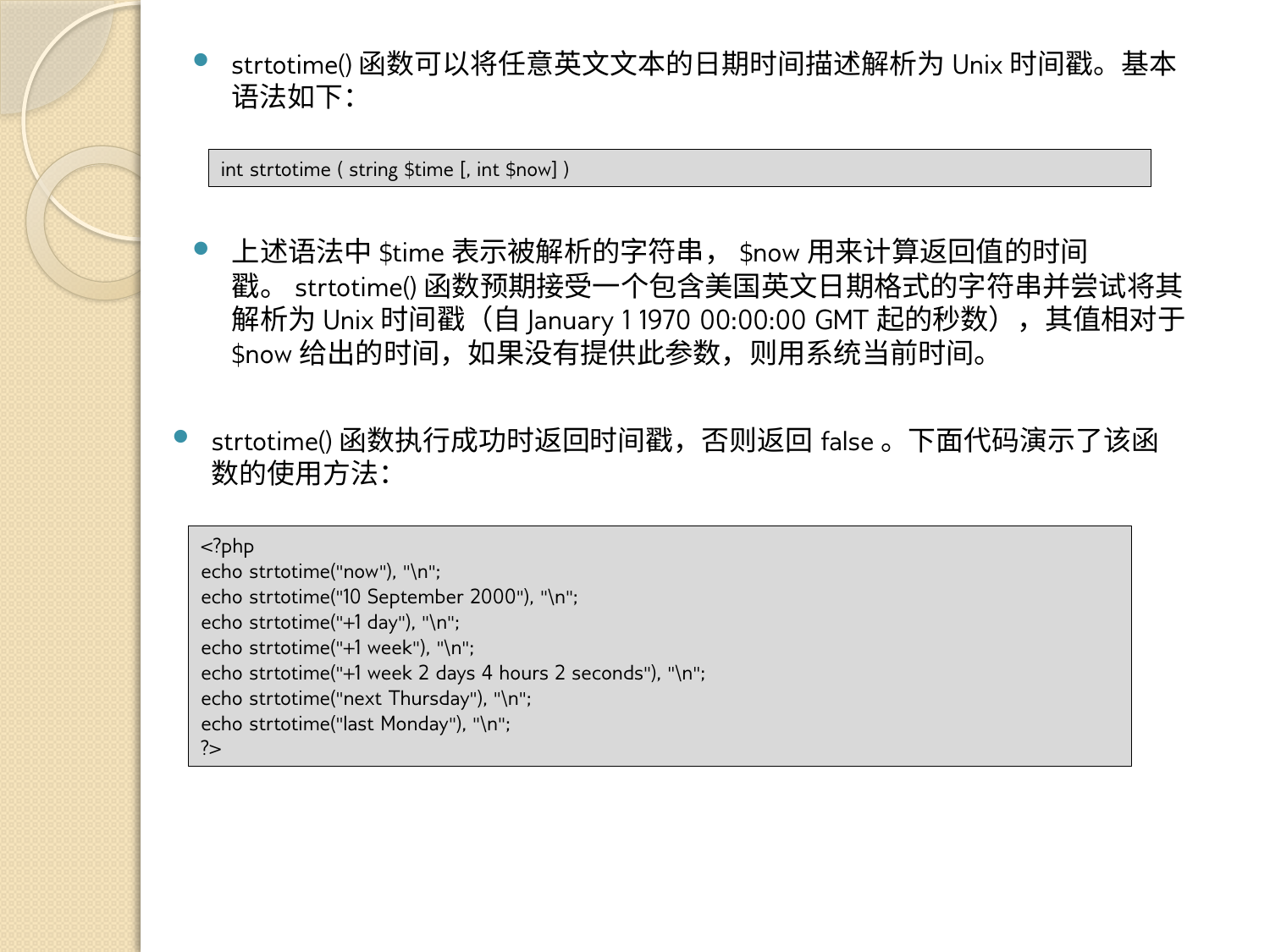

strtotime()函数可以将任意英文文本的日期时间描述解析为Unix时间戳。基本语法如下：
int strtotime ( string $time [, int $now] )
上述语法中$time表示被解析的字符串，$now用来计算返回值的时间戳。strtotime()函数预期接受一个包含美国英文日期格式的字符串并尝试将其解析为Unix时间戳（自January 1 1970 00:00:00 GMT起的秒数），其值相对于$now给出的时间，如果没有提供此参数，则用系统当前时间。
strtotime()函数执行成功时返回时间戳，否则返回false。下面代码演示了该函数的使用方法：
<?php
echo strtotime("now"), "\n";
echo strtotime("10 September 2000"), "\n";
echo strtotime("+1 day"), "\n";
echo strtotime("+1 week"), "\n";
echo strtotime("+1 week 2 days 4 hours 2 seconds"), "\n";
echo strtotime("next Thursday"), "\n";
echo strtotime("last Monday"), "\n";
?>